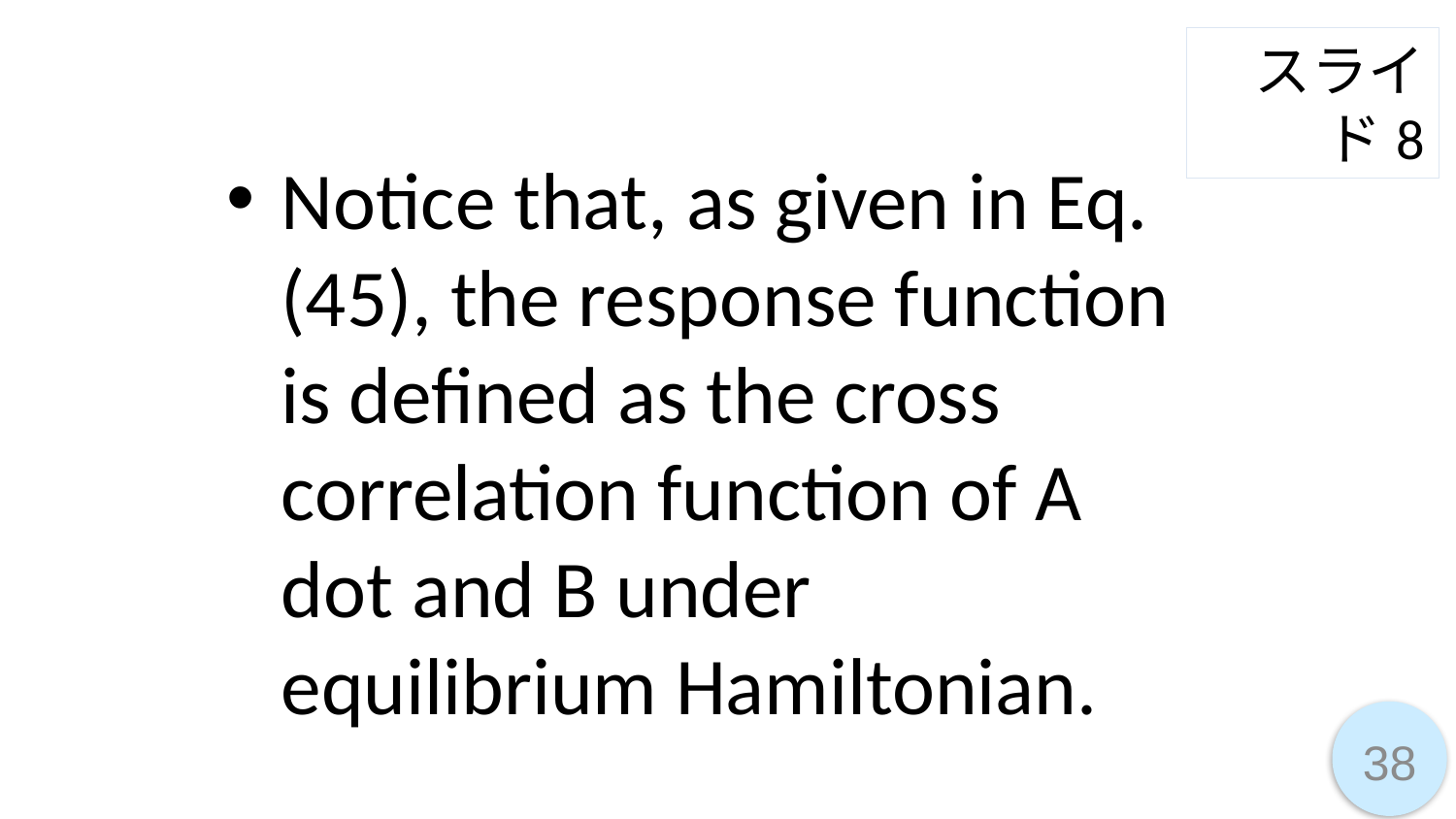

スライド8
Notice that, as given in Eq.(45), the response function is defined as the cross correlation function of A dot and B under equilibrium Hamiltonian.
38